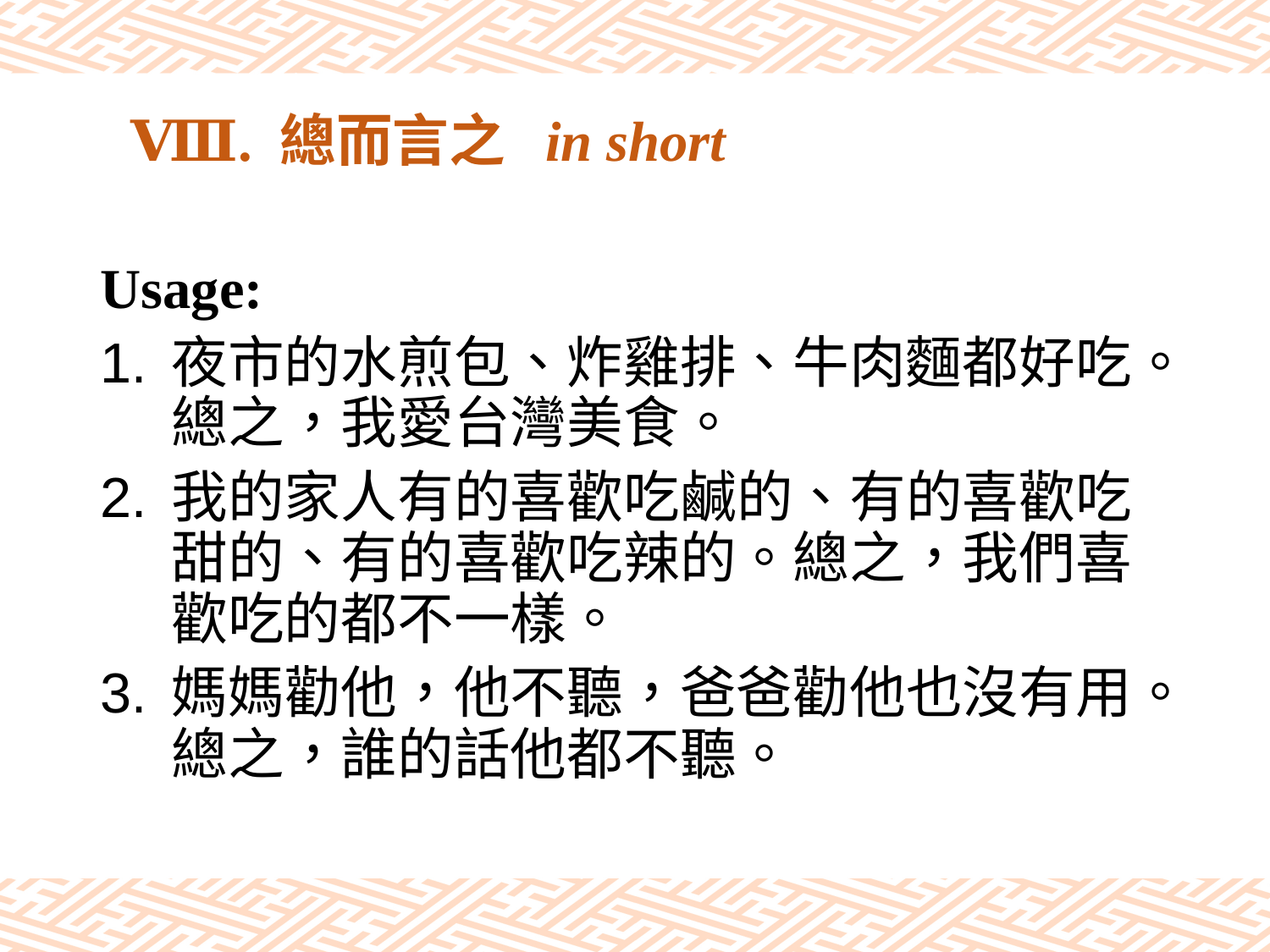

# Ⅷ. 總而言之  in short
Usage:
夜市的水煎包、炸雞排、牛肉麵都好吃。總之，我愛台灣美食。
我的家人有的喜歡吃鹹的、有的喜歡吃甜的、有的喜歡吃辣的。總之，我們喜歡吃的都不一樣。
媽媽勸他，他不聽，爸爸勸他也沒有用。總之，誰的話他都不聽。